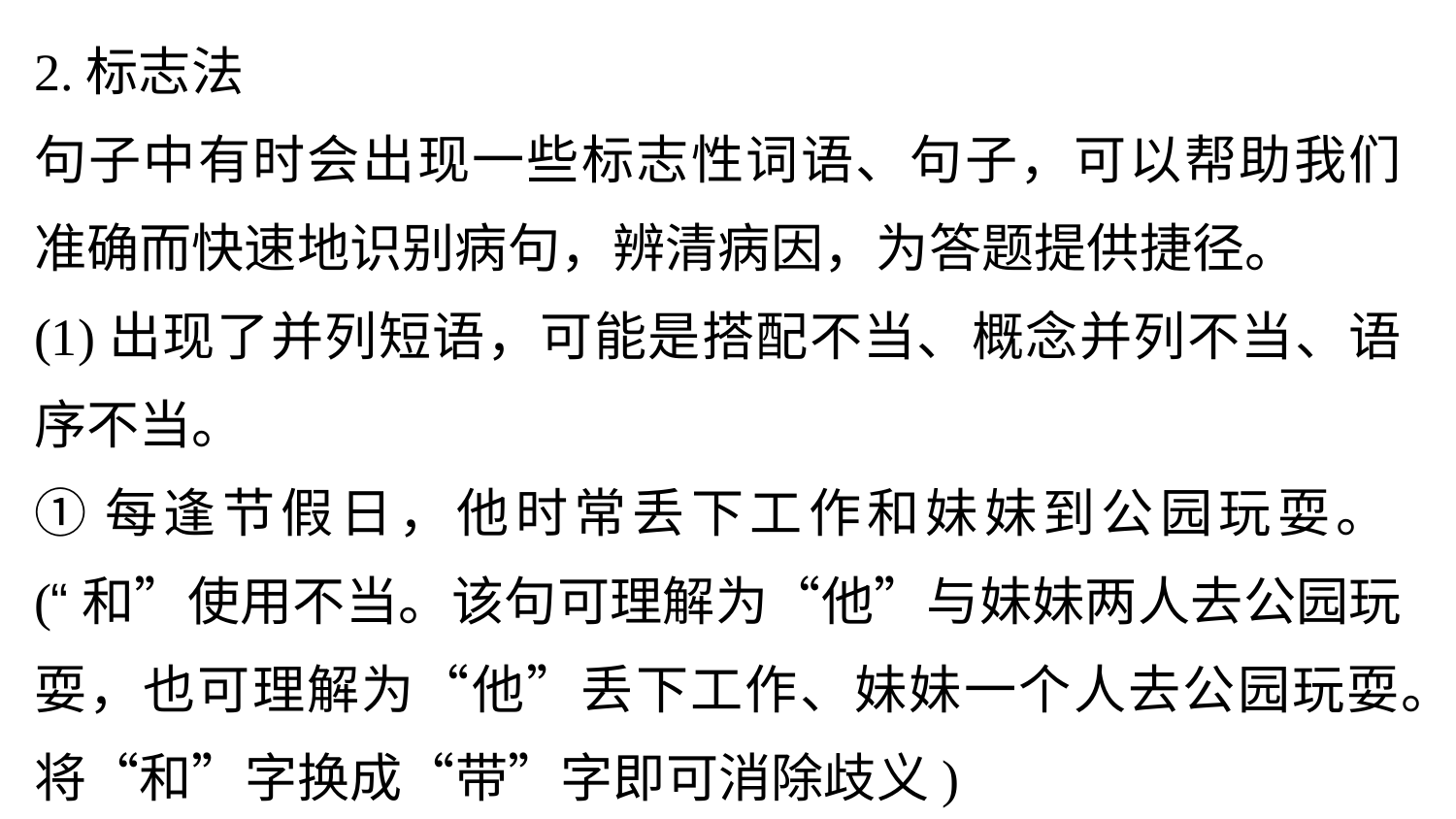

2.标志法
句子中有时会出现一些标志性词语、句子，可以帮助我们准确而快速地识别病句，辨清病因，为答题提供捷径。
(1)出现了并列短语，可能是搭配不当、概念并列不当、语序不当。
①每逢节假日，他时常丢下工作和妹妹到公园玩耍。(“和”使用不当。该句可理解为“他”与妹妹两人去公园玩耍，也可理解为“他”丢下工作、妹妹一个人去公园玩耍。将“和”字换成“带”字即可消除歧义)